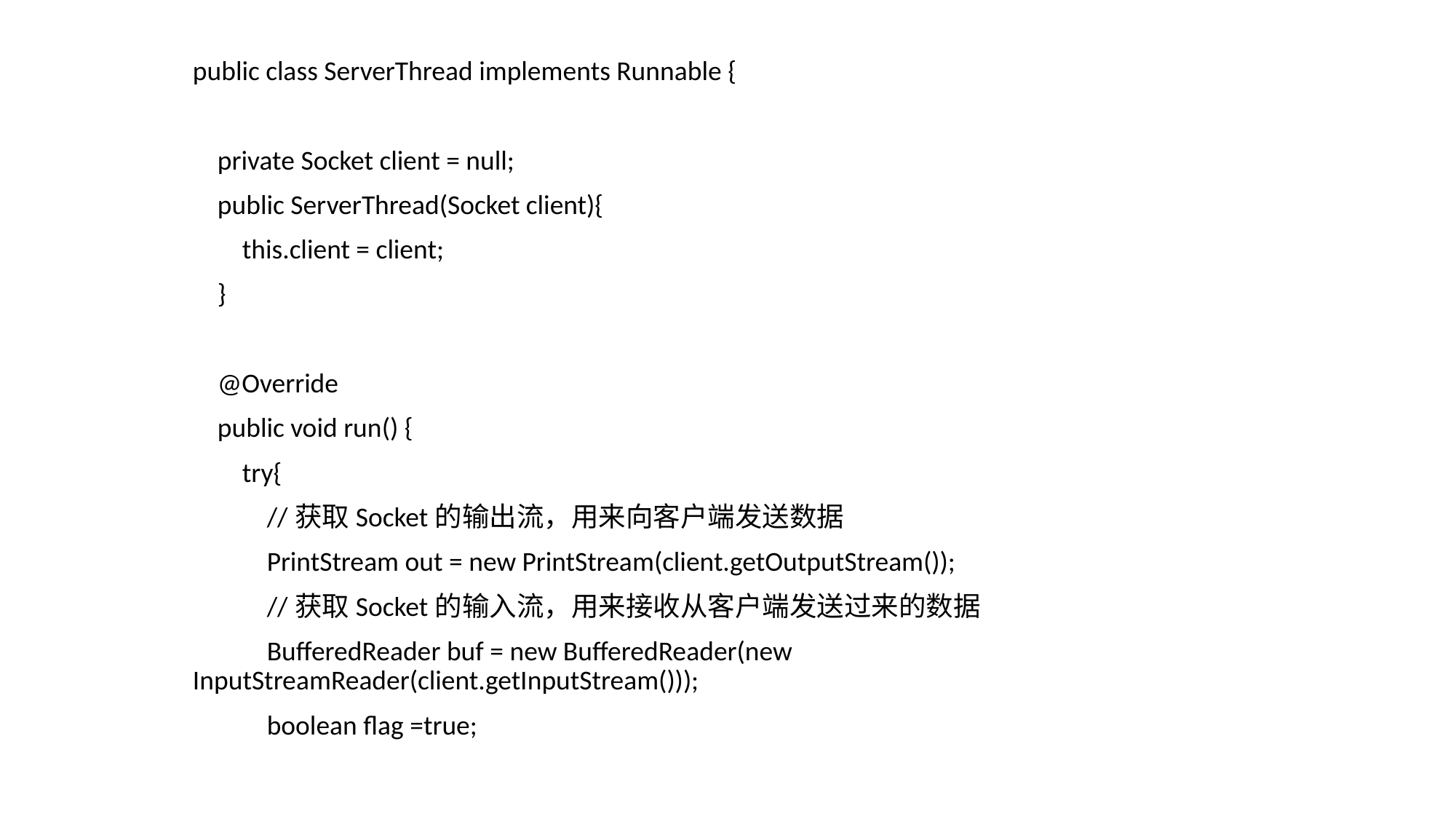

public class ServerThread implements Runnable {

    private Socket client = null;
    public ServerThread(Socket client){
        this.client = client;
    }

    @Override
    public void run() {
        try{
            //获取Socket的输出流，用来向客户端发送数据
            PrintStream out = new PrintStream(client.getOutputStream());
            //获取Socket的输入流，用来接收从客户端发送过来的数据
            BufferedReader buf = new BufferedReader(new InputStreamReader(client.getInputStream()));
            boolean flag =true;